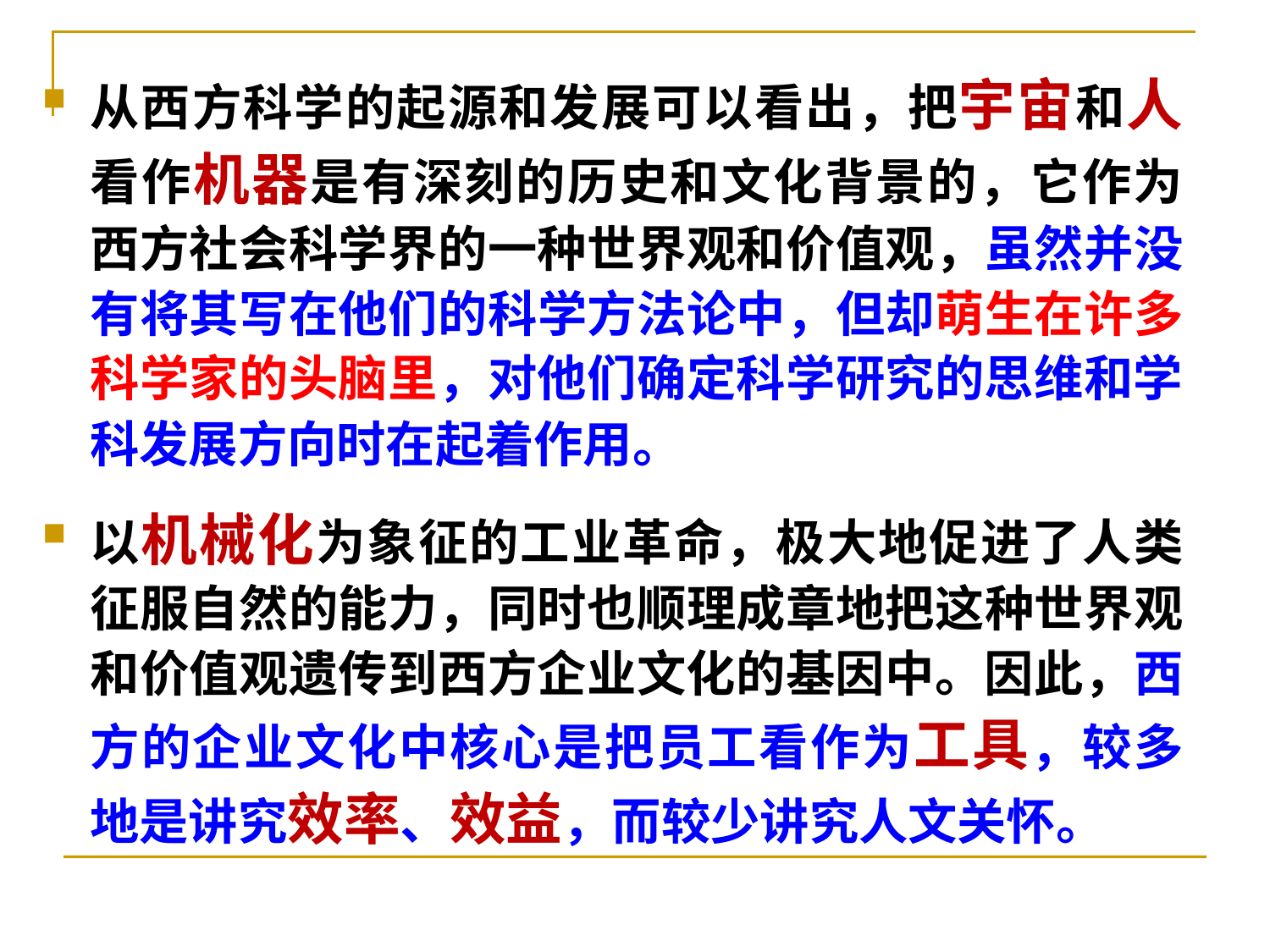

从西方科学的起源和发展可以看出，把宇宙和人看作机器是有深刻的历史和文化背景的，它作为西方社会科学界的一种世界观和价值观，虽然并没有将其写在他们的科学方法论中，但却萌生在许多科学家的头脑里，对他们确定科学研究的思维和学科发展方向时在起着作用。
以机械化为象征的工业革命，极大地促进了人类征服自然的能力，同时也顺理成章地把这种世界观和价值观遗传到西方企业文化的基因中。因此，西方的企业文化中核心是把员工看作为工具，较多地是讲究效率、效益，而较少讲究人文关怀。

29